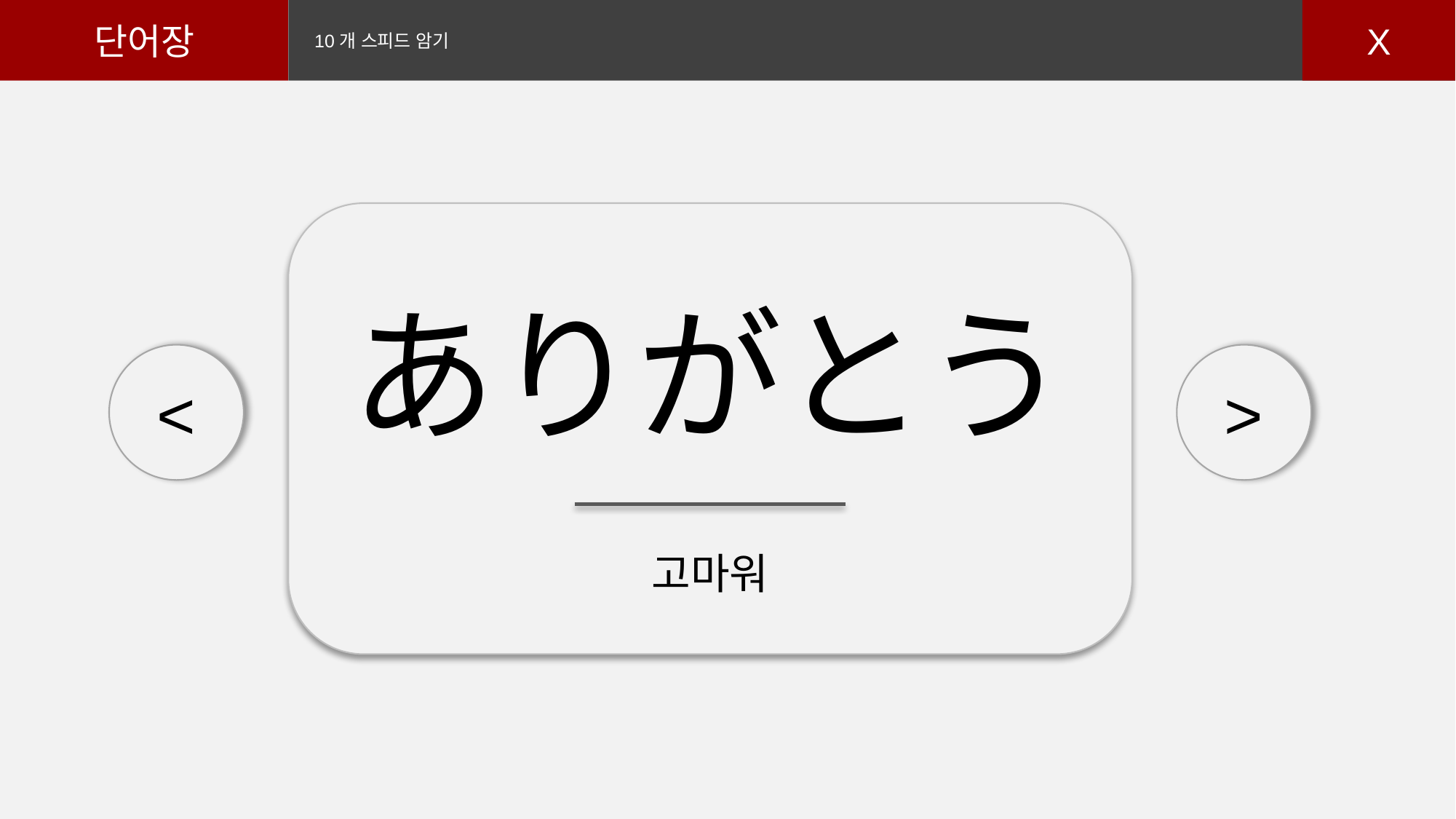

단어장
   10개 스피드 암기
X

ありがとう
<
>
고마워